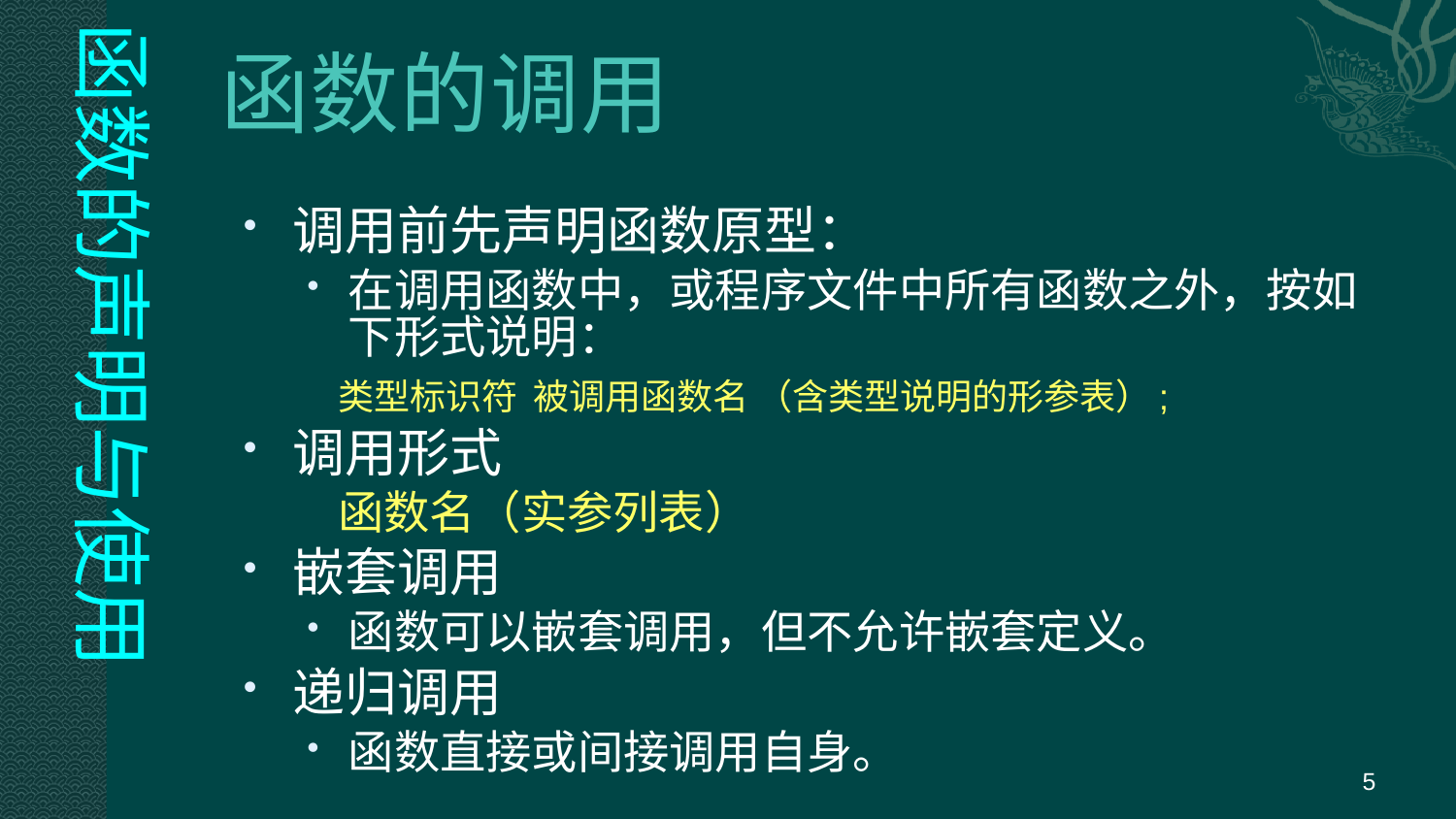

函数的声明与使用
# 函数的调用
调用前先声明函数原型：
在调用函数中，或程序文件中所有函数之外，按如下形式说明：
  类型标识符  被调用函数名 （含类型说明的形参表）;
调用形式
  函数名（实参列表）
嵌套调用
函数可以嵌套调用，但不允许嵌套定义。
递归调用
函数直接或间接调用自身。
5